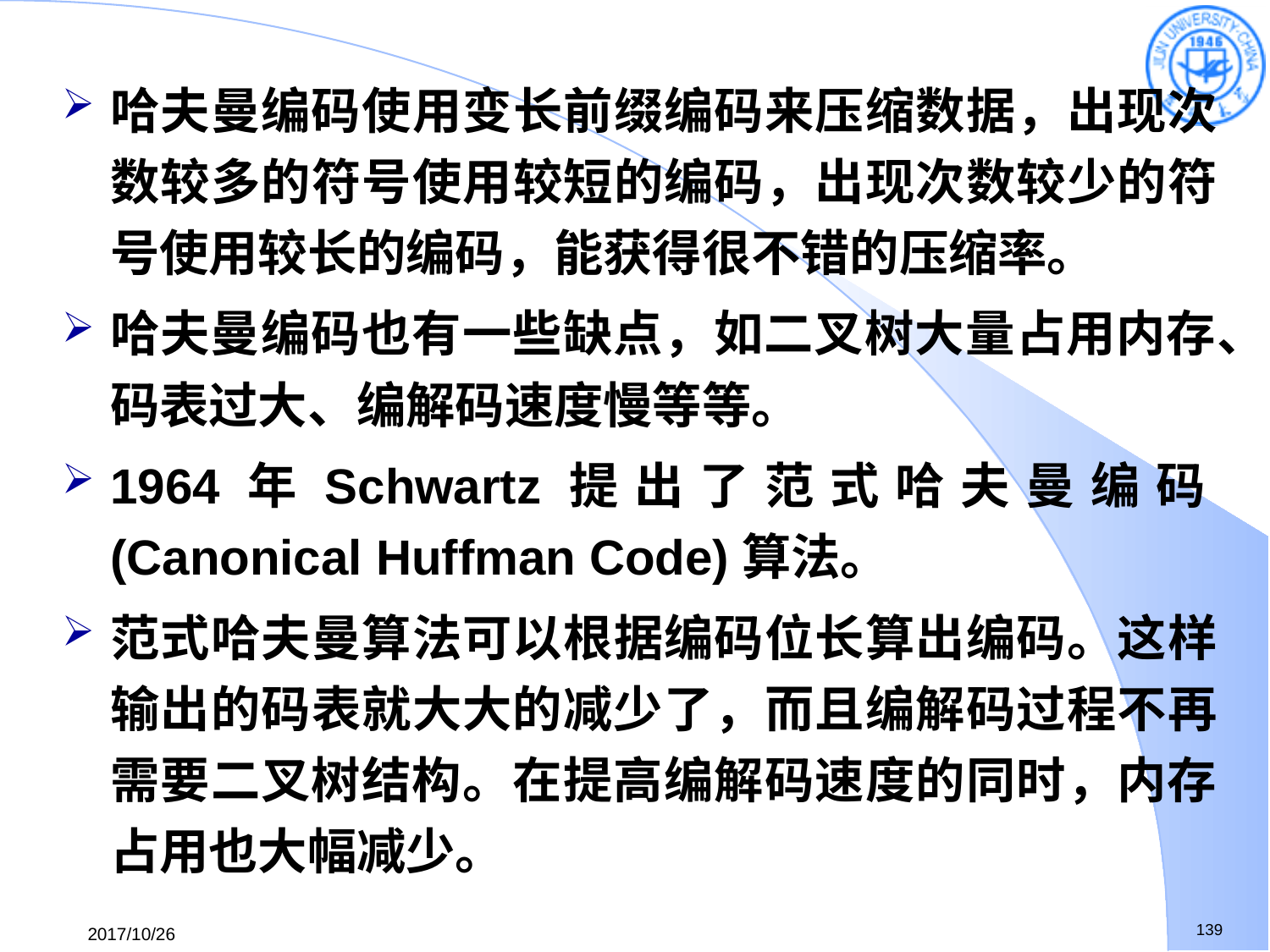

哈夫曼编码使用变长前缀编码来压缩数据，出现次数较多的符号使用较短的编码，出现次数较少的符号使用较长的编码，能获得很不错的压缩率。
哈夫曼编码也有一些缺点，如二叉树大量占用内存、码表过大、编解码速度慢等等。
1964年Schwartz提出了范式哈夫曼编码(Canonical Huffman Code)算法。
范式哈夫曼算法可以根据编码位长算出编码。这样输出的码表就大大的减少了，而且编解码过程不再需要二叉树结构。在提高编解码速度的同时，内存占用也大幅减少。